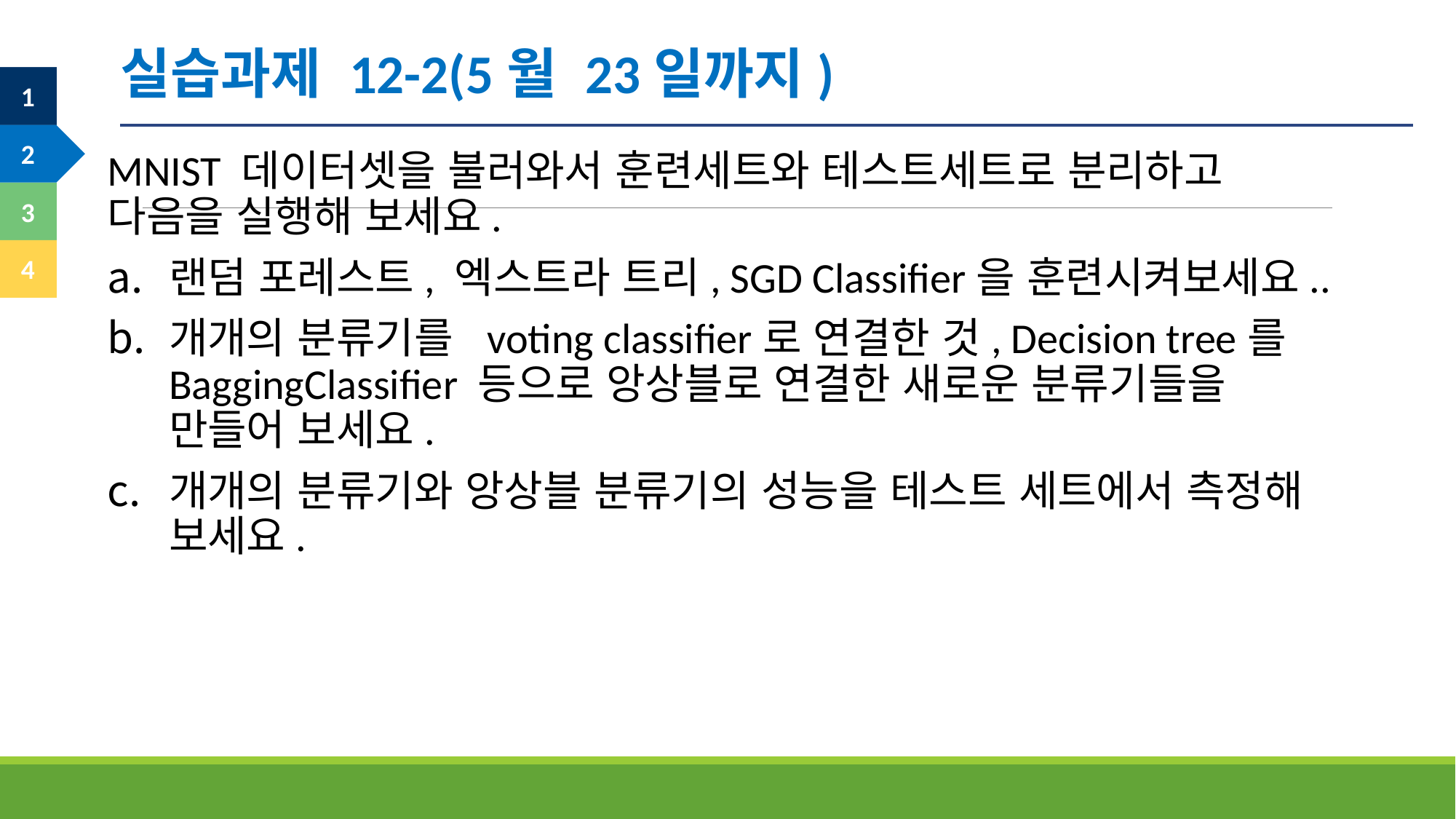

실습과제 12-2(5월 23일까지)
MNIST 데이터셋을 불러와서 훈련세트와 테스트세트로 분리하고 다음을 실행해 보세요.
랜덤 포레스트, 엑스트라 트리, SGD Classifier을 훈련시켜보세요..
개개의 분류기를  voting classifier로 연결한 것, Decision tree를 BaggingClassifier 등으로 앙상블로 연결한 새로운 분류기들을 만들어 보세요.
개개의 분류기와 앙상블 분류기의 성능을 테스트 세트에서 측정해 보세요.